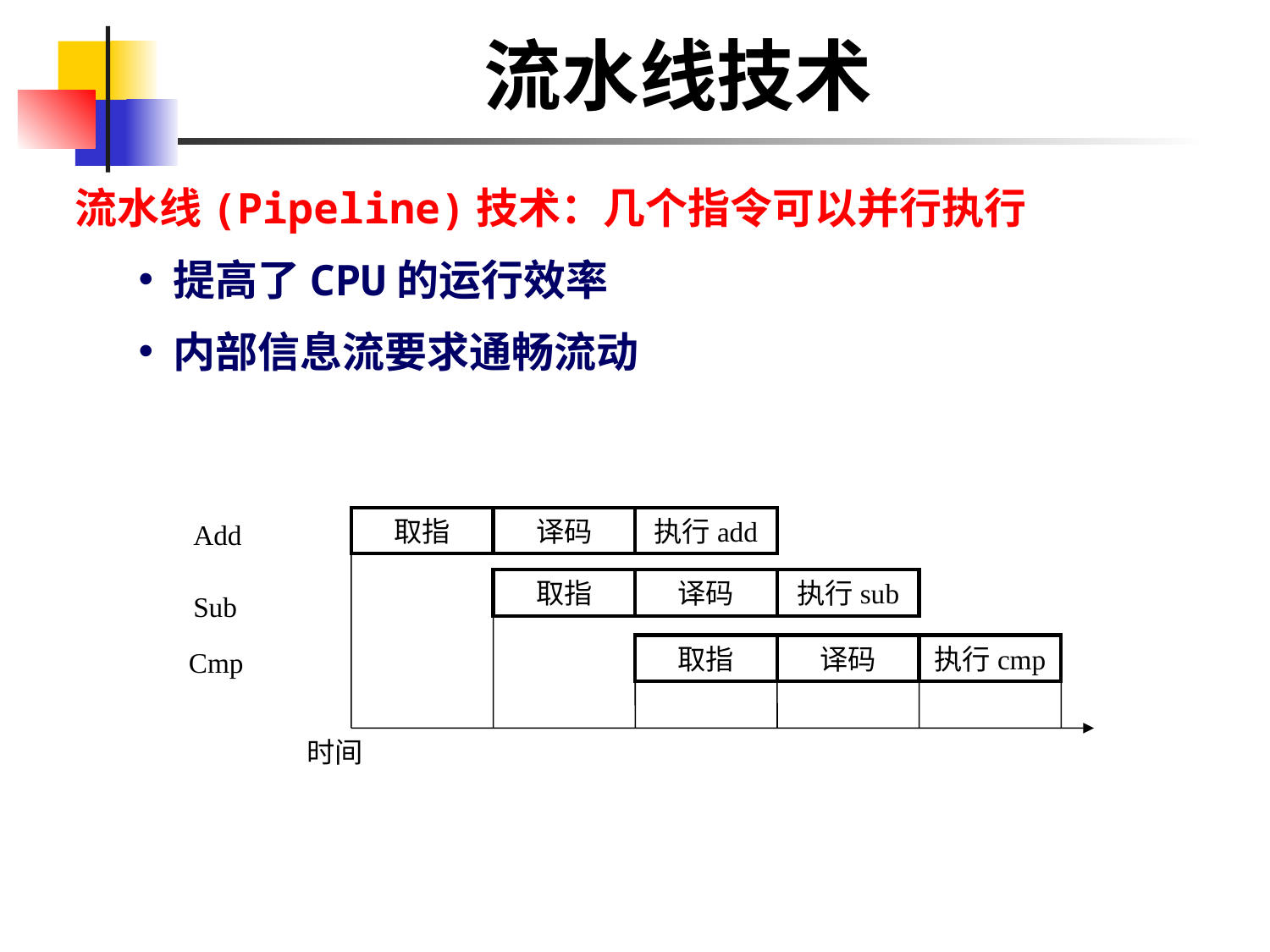

流水线技术
流水线(Pipeline)技术：几个指令可以并行执行
 提高了CPU的运行效率
 内部信息流要求通畅流动
取指
译码
执行add
Add

取指
译码
执行sub
Sub

取指
译码
执行cmp
Cmp

时间